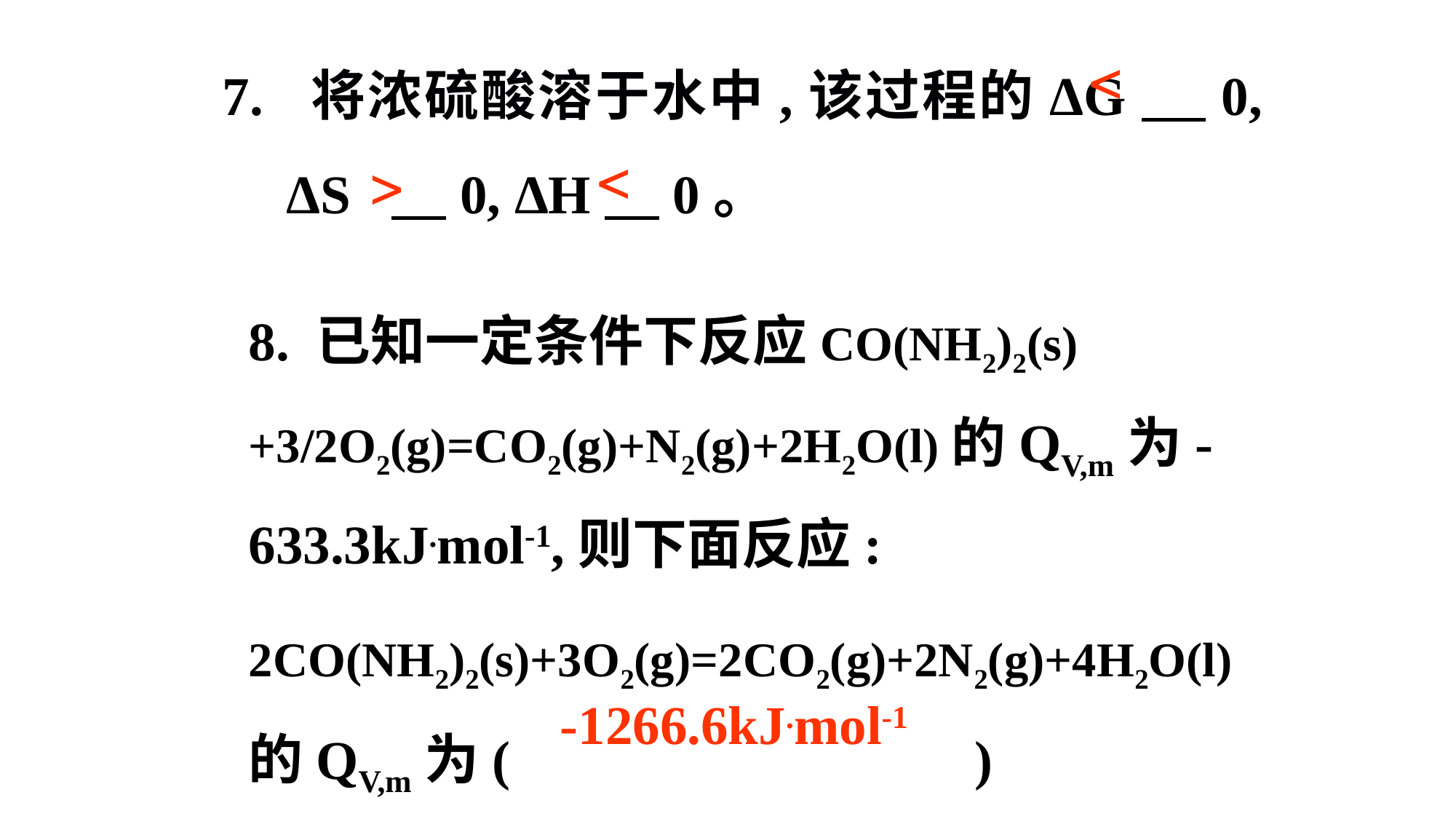

7.  将浓硫酸溶于水中,该过程的ΔG      0, ΔS        0, ΔH      0。
<
<
>
8. 已知一定条件下反应CO(NH2)2(s)+3/2O2(g)=CO2(g)+N2(g)+2H2O(l)的QV,m为-633.3kJ.mol-1,则下面反应:
2CO(NH2)2(s)+3O2(g)=2CO2(g)+2N2(g)+4H2O(l)的QV,m为(                                  )
-1266.6kJ.mol-1